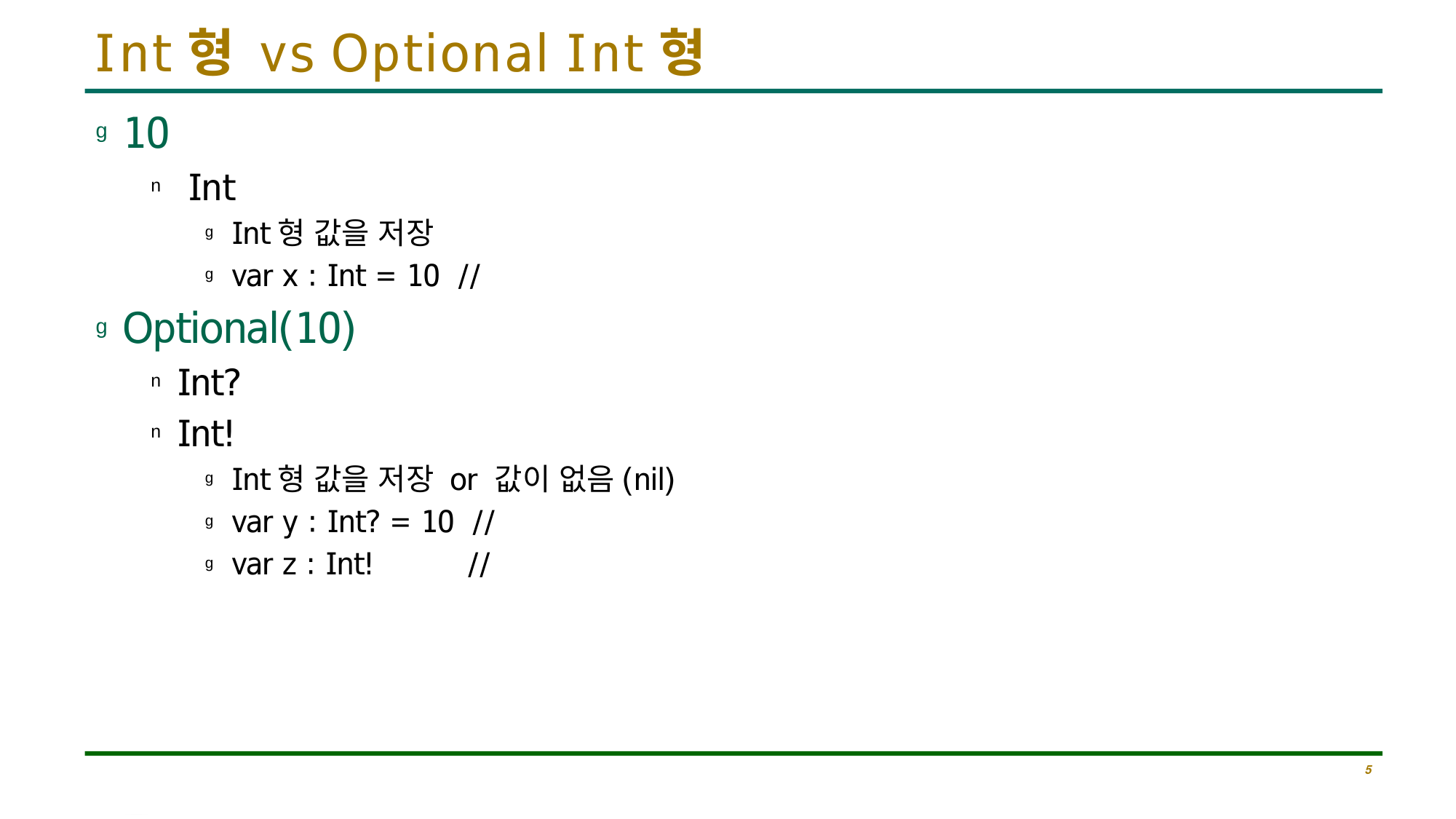

# Int형 vs Optional Int형
10
 Int
Int형 값을 저장
var x : Int = 10  //
Optional(10)
Int?
Int!
Int형 값을 저장 or 값이 없음(nil)
var y : Int? = 10  //
var z : Int!          //